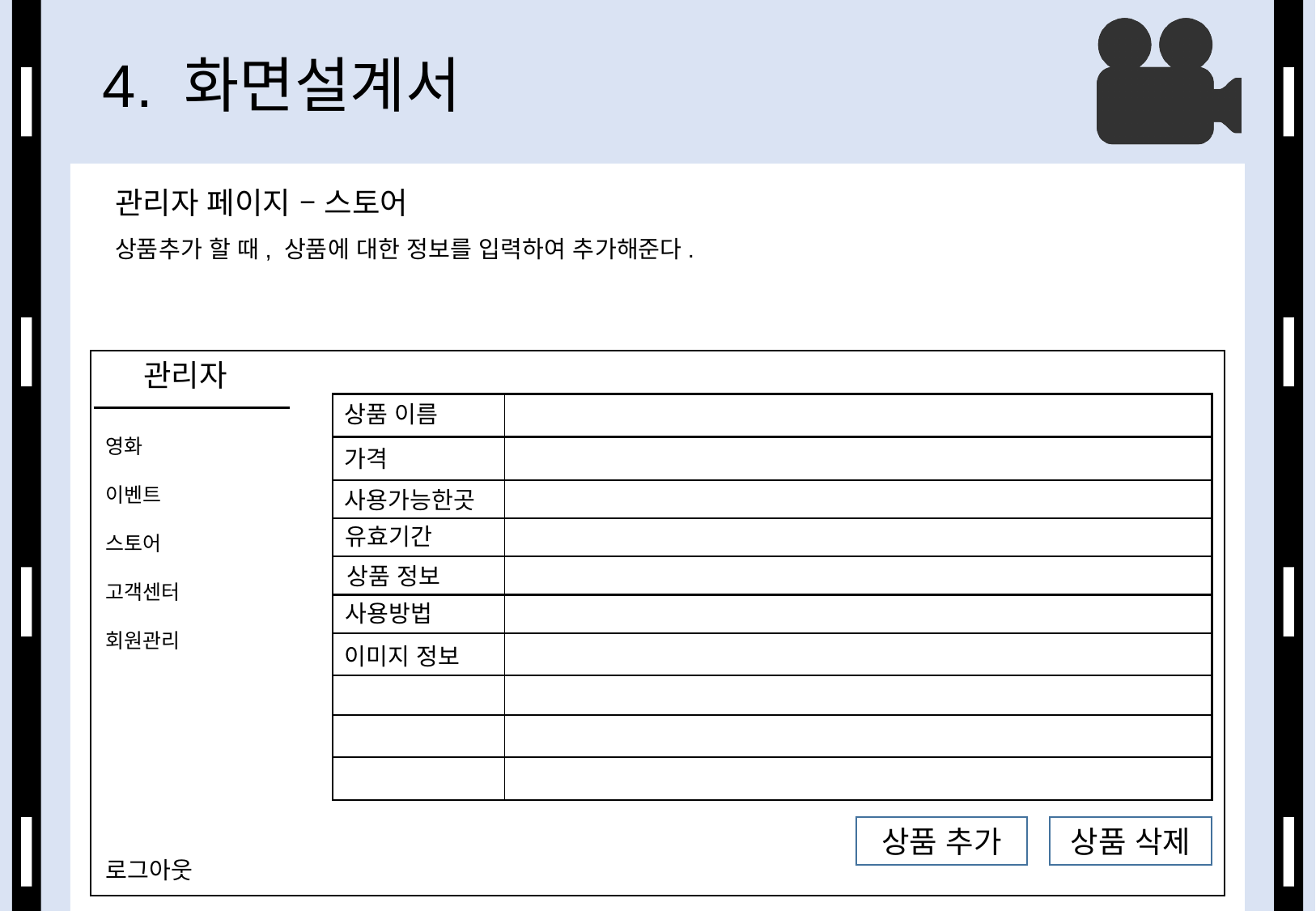

# 4. 화면설계서

관리자 페이지 – 스토어
상품추가 할 때, 상품에 대한 정보를 입력하여 추가해준다.

    관리자
상품 이름

영화

이벤트

스토어

고객센터

회원관리

가격
사용가능한곳

유효기간

상품 정보

사용방법

이미지 정보
영

상품 추가
상품 삭제
로그아웃